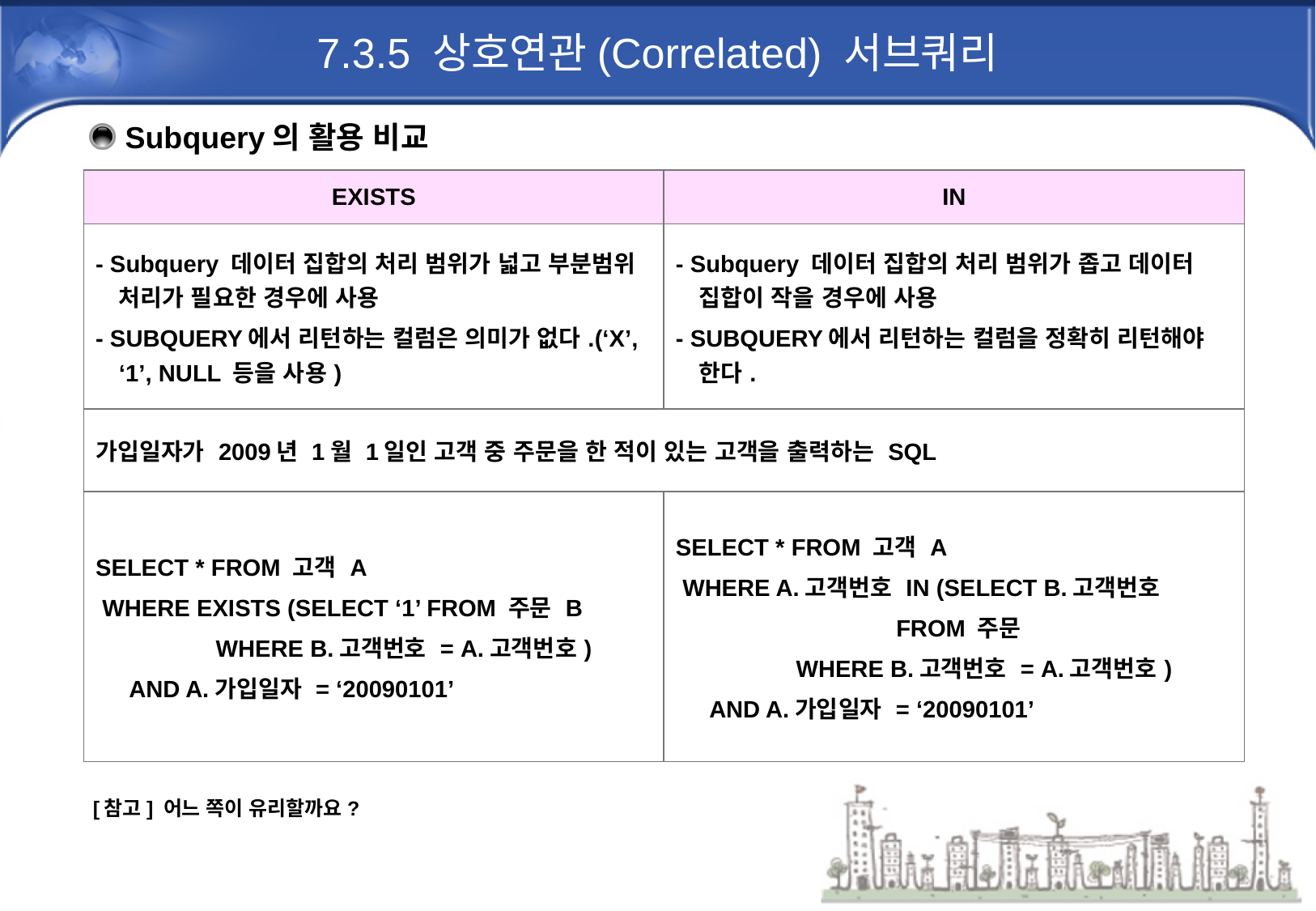

# 7.3.5 상호연관(Correlated) 서브쿼리
Subquery의 활용 비교
| EXISTS | IN |
| --- | --- |
| - Subquery 데이터 집합의 처리 범위가 넓고 부분범위 처리가 필요한 경우에 사용 - SUBQUERY에서 리턴하는 컬럼은 의미가 없다.(‘X’, ‘1’, NULL 등을 사용) | - Subquery 데이터 집합의 처리 범위가 좁고 데이터 집합이 작을 경우에 사용 - SUBQUERY에서 리턴하는 컬럼을 정확히 리턴해야 한다. |
| 가입일자가 2009년 1월 1일인 고객 중 주문을 한 적이 있는 고객을 출력하는 SQL |  |
| SELECT \* FROM 고객 A WHERE EXISTS (SELECT ‘1’ FROM 주문 B WHERE B.고객번호 = A.고객번호) AND A.가입일자 = ‘20090101’ | SELECT \* FROM 고객 A WHERE A.고객번호 IN (SELECT B.고객번호 FROM 주문 WHERE B.고객번호 = A.고객번호) AND A.가입일자 = ‘20090101’ |
[참고] 어느 쪽이 유리할까요?